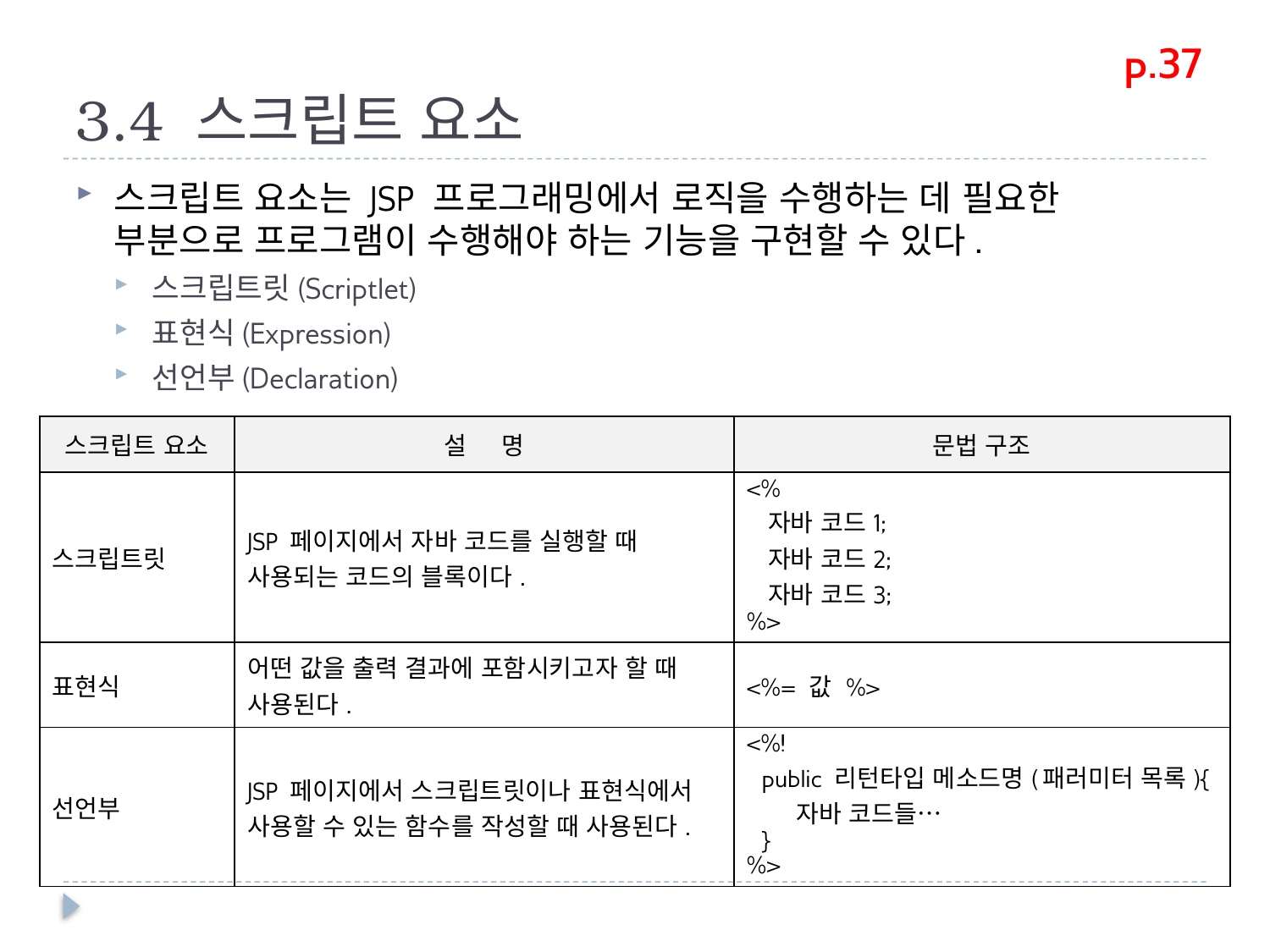

# 3.4 스크립트 요소
p.37
스크립트 요소는 JSP 프로그래밍에서 로직을 수행하는 데 필요한 부분으로 프로그램이 수행해야 하는 기능을 구현할 수 있다.
스크립트릿(Scriptlet)
표현식(Expression)
선언부(Declaration)

| 스크립트 요소 | 설 명 | 문법 구조 |
| --- | --- | --- |
| 스크립트릿 | JSP 페이지에서 자바 코드를 실행할 때 사용되는 코드의 블록이다. | <% 자바 코드1; 자바 코드2; 자바 코드3; %> |
| 표현식 | 어떤 값을 출력 결과에 포함시키고자 할 때 사용된다. | <%= 값 %> |
| 선언부 | JSP 페이지에서 스크립트릿이나 표현식에서 사용할 수 있는 함수를 작성할 때 사용된다. | <%! public 리턴타입 메소드명(패러미터 목록){ 자바 코드들… } %> |